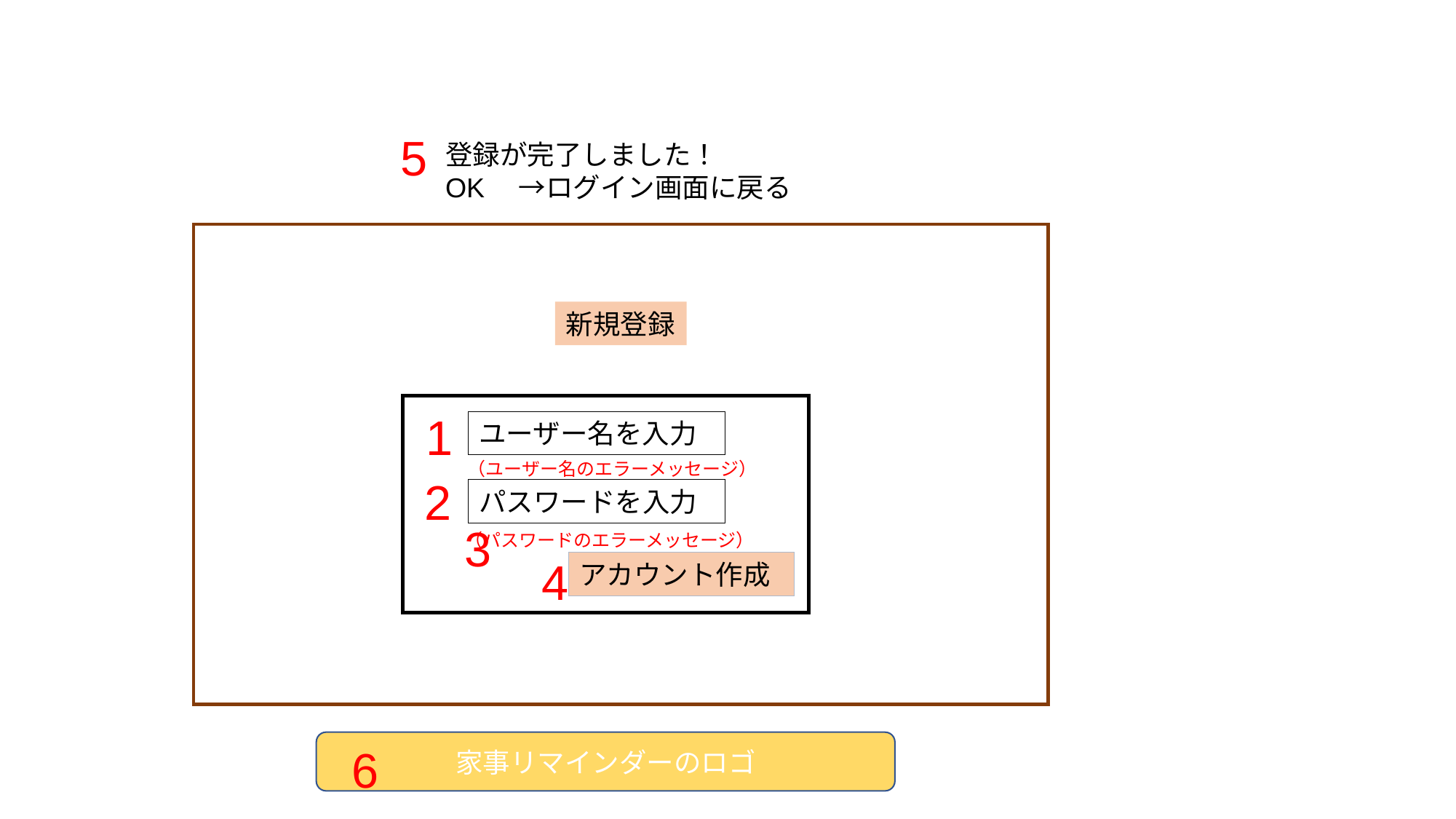

5
登録が完了しました！
OK　→ログイン画面に戻る

新規登録

ユーザー名を入力
パスワードを入力
アカウント作成
1
（ユーザー名のエラーメッセージ）
2
3
（パスワードのエラーメッセージ）
4
家事リマインダーのロゴ
6